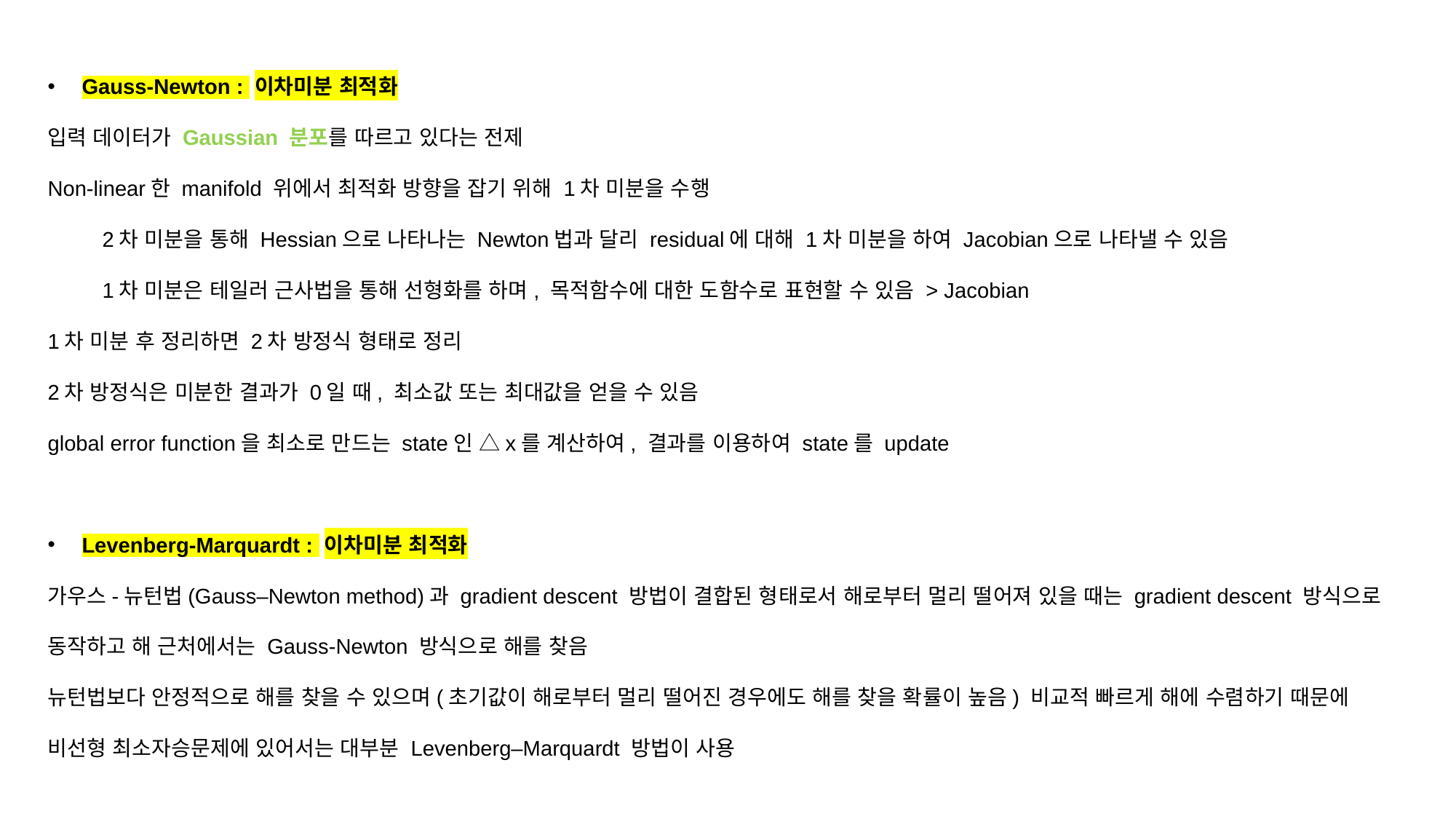

Gauss-Newton : 이차미분 최적화
입력 데이터가 Gaussian 분포를 따르고 있다는 전제
Non-linear한 manifold 위에서 최적화 방향을 잡기 위해 1차 미분을 수행
2차 미분을 통해 Hessian으로 나타나는 Newton법과 달리 residual에 대해 1차 미분을 하여 Jacobian으로 나타낼 수 있음
1차 미분은 테일러 근사법을 통해 선형화를 하며, 목적함수에 대한 도함수로 표현할 수 있음 > Jacobian
1차 미분 후 정리하면 2차 방정식 형태로 정리
2차 방정식은 미분한 결과가 0일 때, 최소값 또는 최대값을 얻을 수 있음
global error function을 최소로 만드는 state인 △x를 계산하여, 결과를 이용하여 state를 update

Levenberg-Marquardt : 이차미분 최적화
가우스-뉴턴법(Gauss–Newton method)과 gradient descent 방법이 결합된 형태로서 해로부터 멀리 떨어져 있을 때는 gradient descent 방식으로 동작하고 해 근처에서는 Gauss-Newton 방식으로 해를 찾음
뉴턴법보다 안정적으로 해를 찾을 수 있으며(초기값이 해로부터 멀리 떨어진 경우에도 해를 찾을 확률이 높음) 비교적 빠르게 해에 수렴하기 때문에 비선형 최소자승문제에 있어서는 대부분 Levenberg–Marquardt 방법이 사용